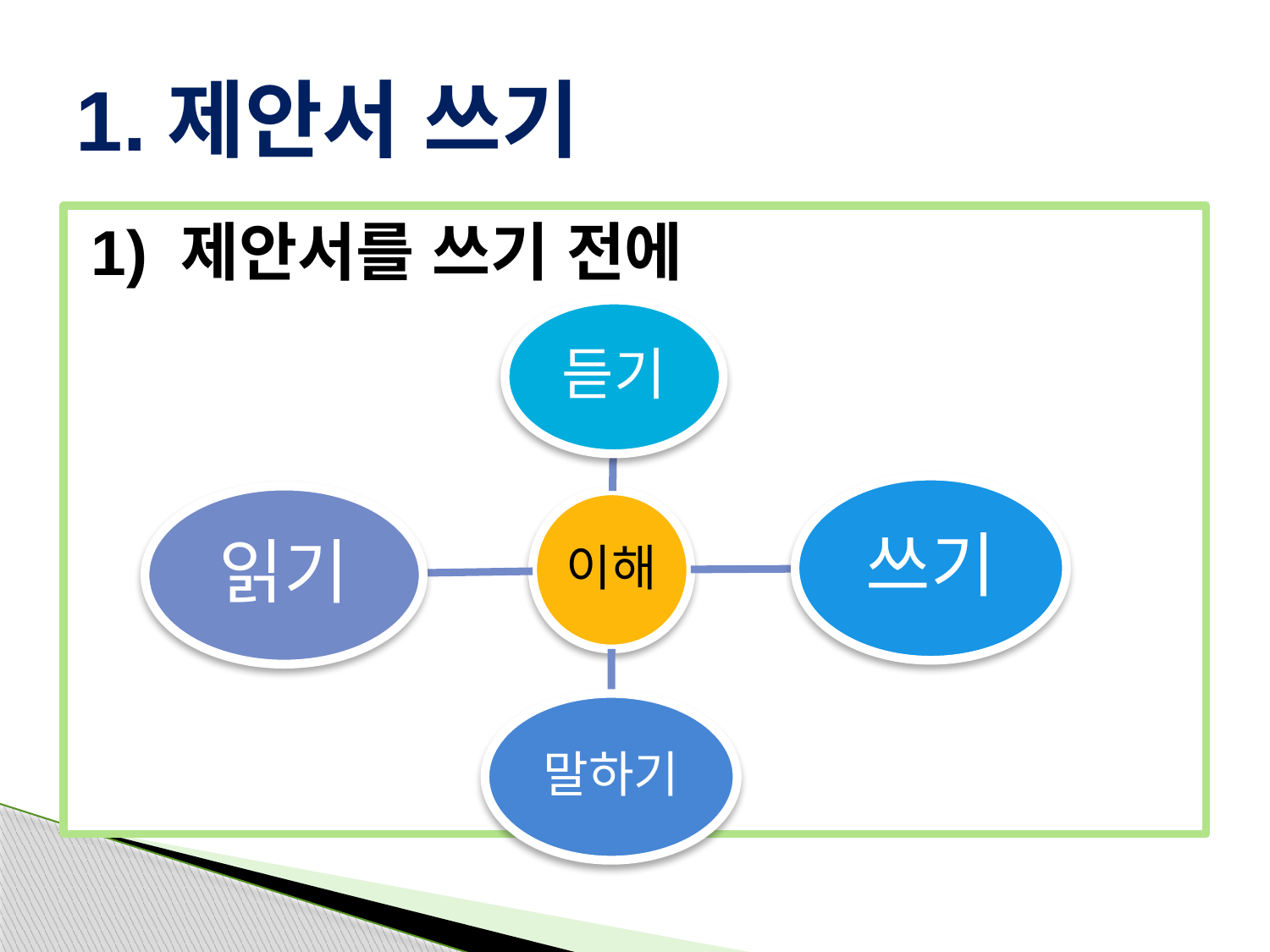

# 1.제안서 쓰기
1) 제안서를 쓰기 전에

이해

듣기

쓰기

말하기

읽기